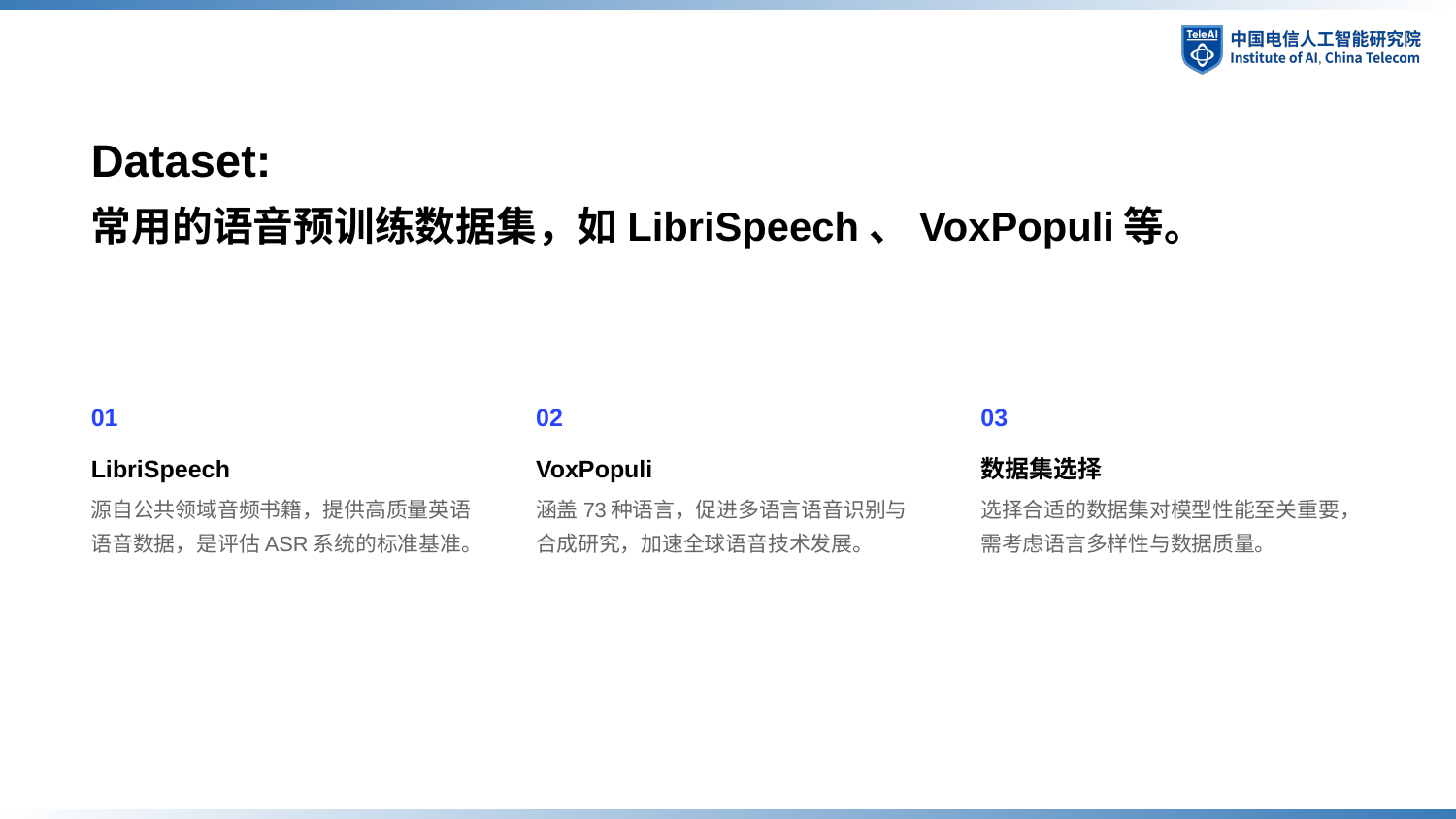

Dataset:
常用的语音预训练数据集，如LibriSpeech、VoxPopuli等。
01
02
03
LibriSpeech
VoxPopuli
数据集选择
源自公共领域音频书籍，提供高质量英语语音数据，是评估ASR系统的标准基准。
涵盖73种语言，促进多语言语音识别与合成研究，加速全球语音技术发展。
选择合适的数据集对模型性能至关重要，需考虑语言多样性与数据质量。